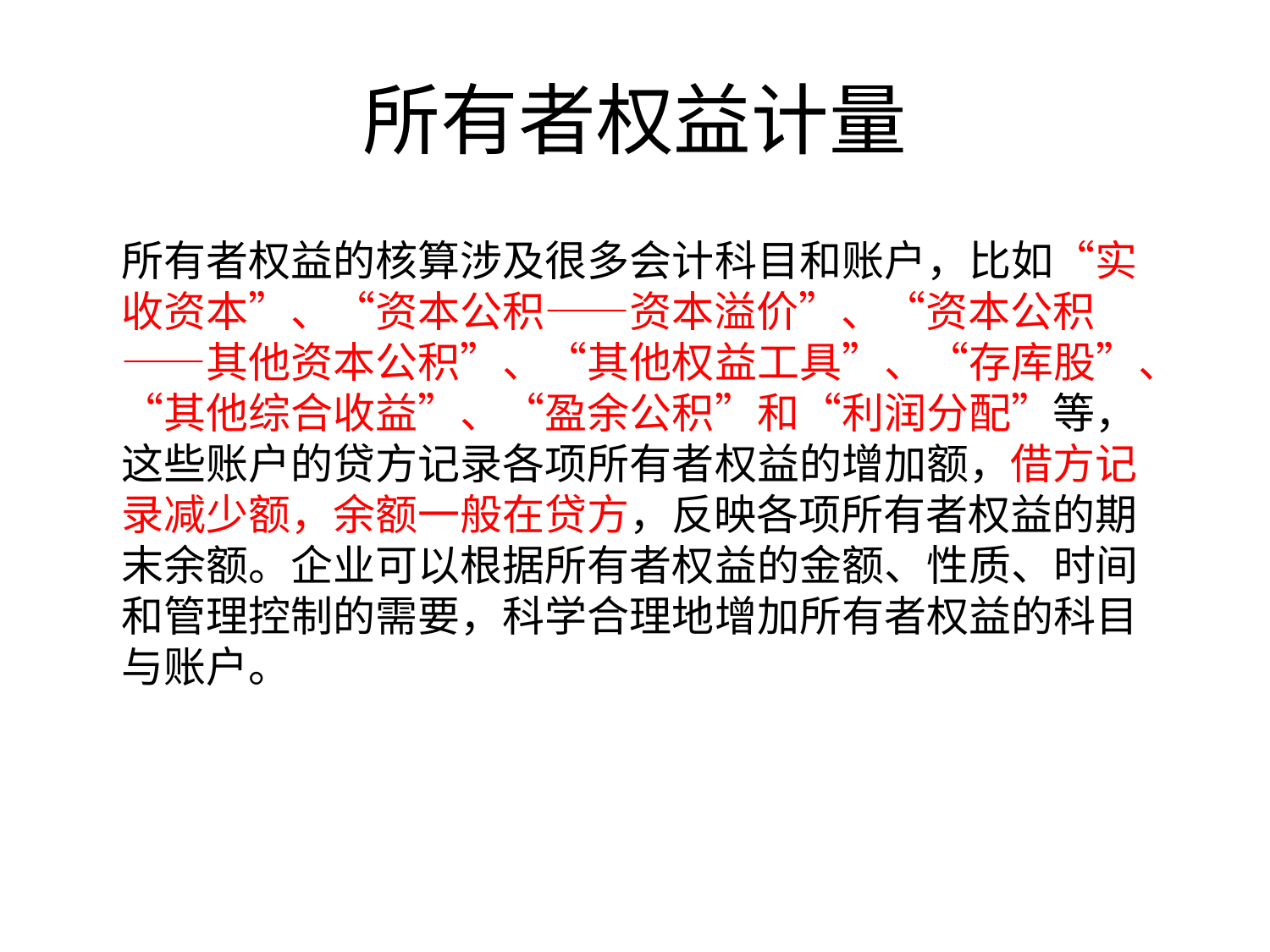

# 所有者权益计量
所有者权益的核算涉及很多会计科目和账户，比如“实收资本”、“资本公积——资本溢价”、“资本公积——其他资本公积”、“其他权益工具”、“存库股”、“其他综合收益”、“盈余公积”和“利润分配”等，这些账户的贷方记录各项所有者权益的增加额，借方记录减少额，余额一般在贷方，反映各项所有者权益的期末余额。企业可以根据所有者权益的金额、性质、时间和管理控制的需要，科学合理地增加所有者权益的科目与账户。